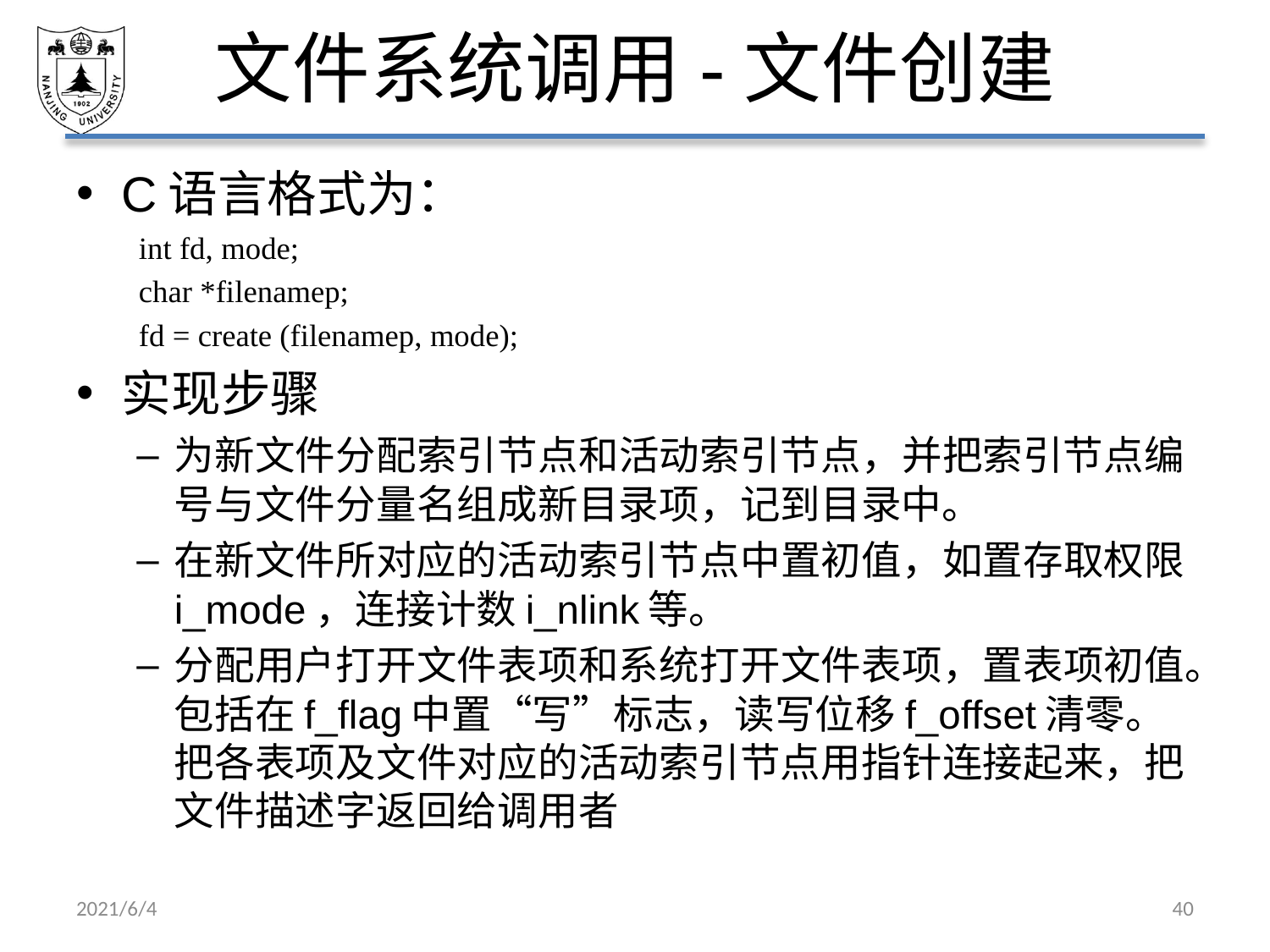

# 文件系统调用-文件创建
C语言格式为：
        int fd, mode;
        char *filenamep;
        fd = create (filenamep, mode);
实现步骤
为新文件分配索引节点和活动索引节点，并把索引节点编号与文件分量名组成新目录项，记到目录中。
在新文件所对应的活动索引节点中置初值，如置存取权限i_mode，连接计数i_nlink等。
分配用户打开文件表项和系统打开文件表项，置表项初值。包括在f_flag中置“写”标志，读写位移f_offset清零。把各表项及文件对应的活动索引节点用指针连接起来，把文件描述字返回给调用者
2021/6/4
40